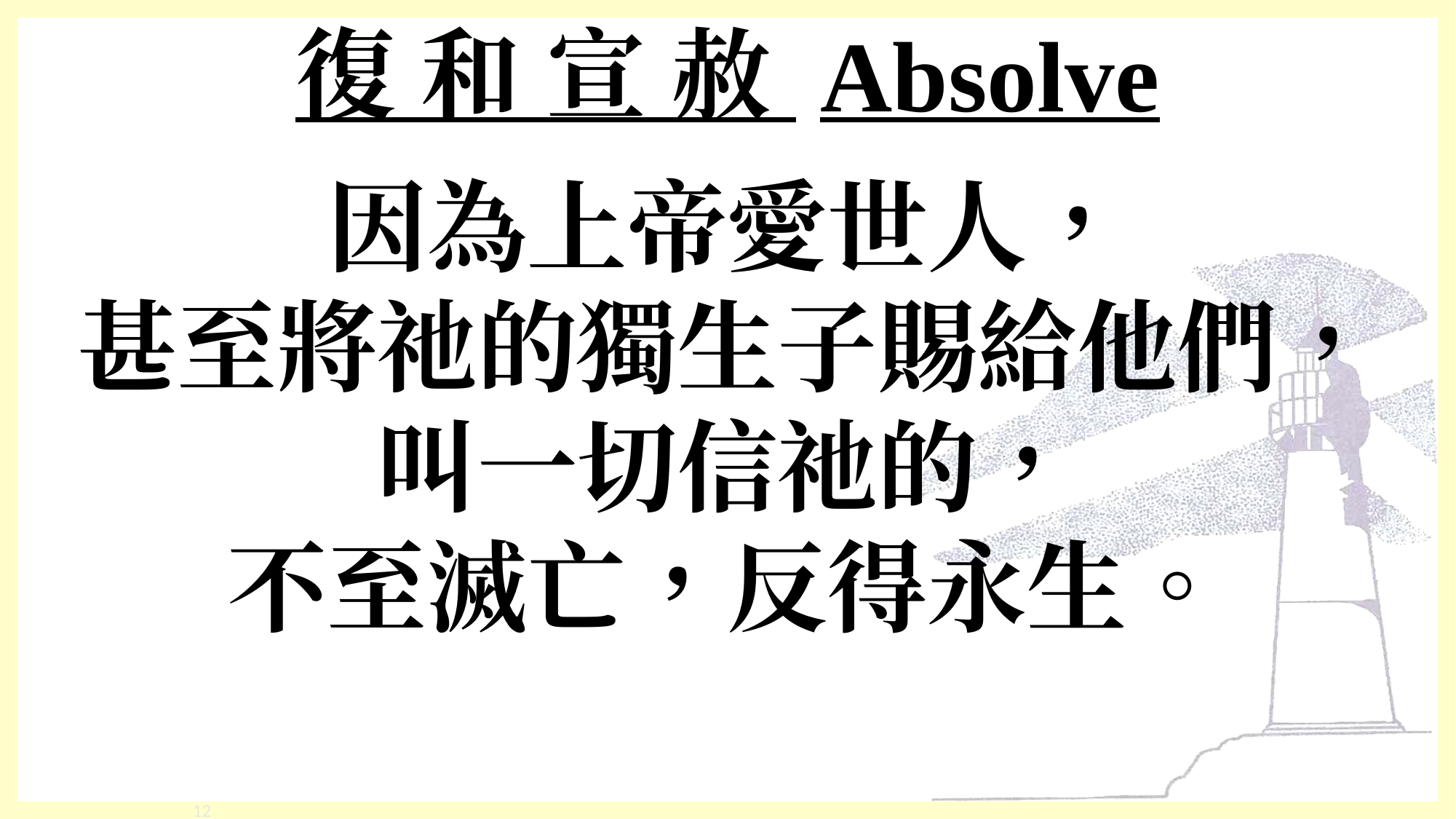

# 復 和 宣 赦 Absolve
因為上帝愛世人，
甚至將祂的獨生子賜給他們，
叫一切信祂的，
不至滅亡，反得永生。
12